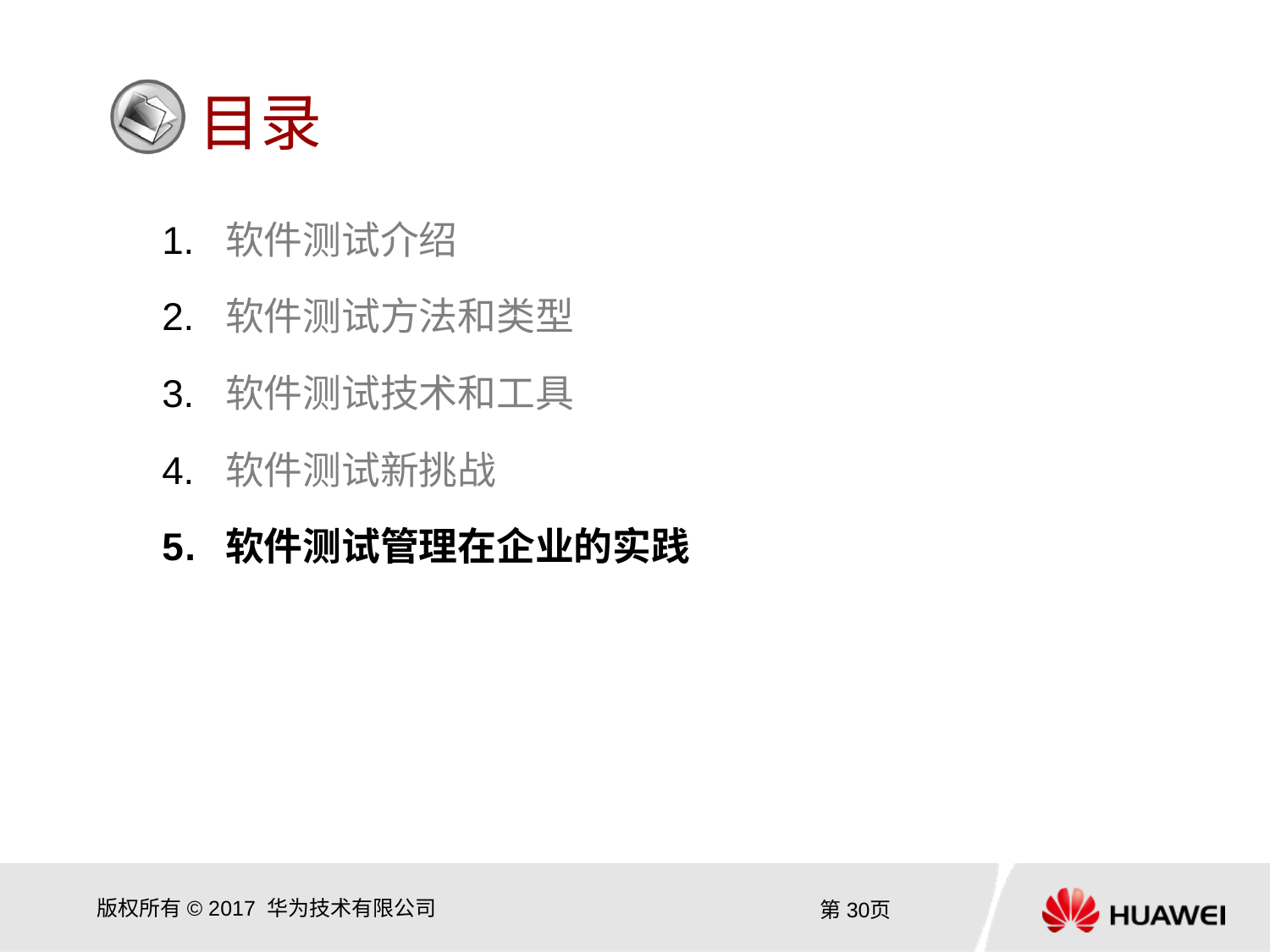

软件测试介绍
软件测试方法和类型
软件测试技术和工具
软件测试新挑战
软件测试管理在企业的实践